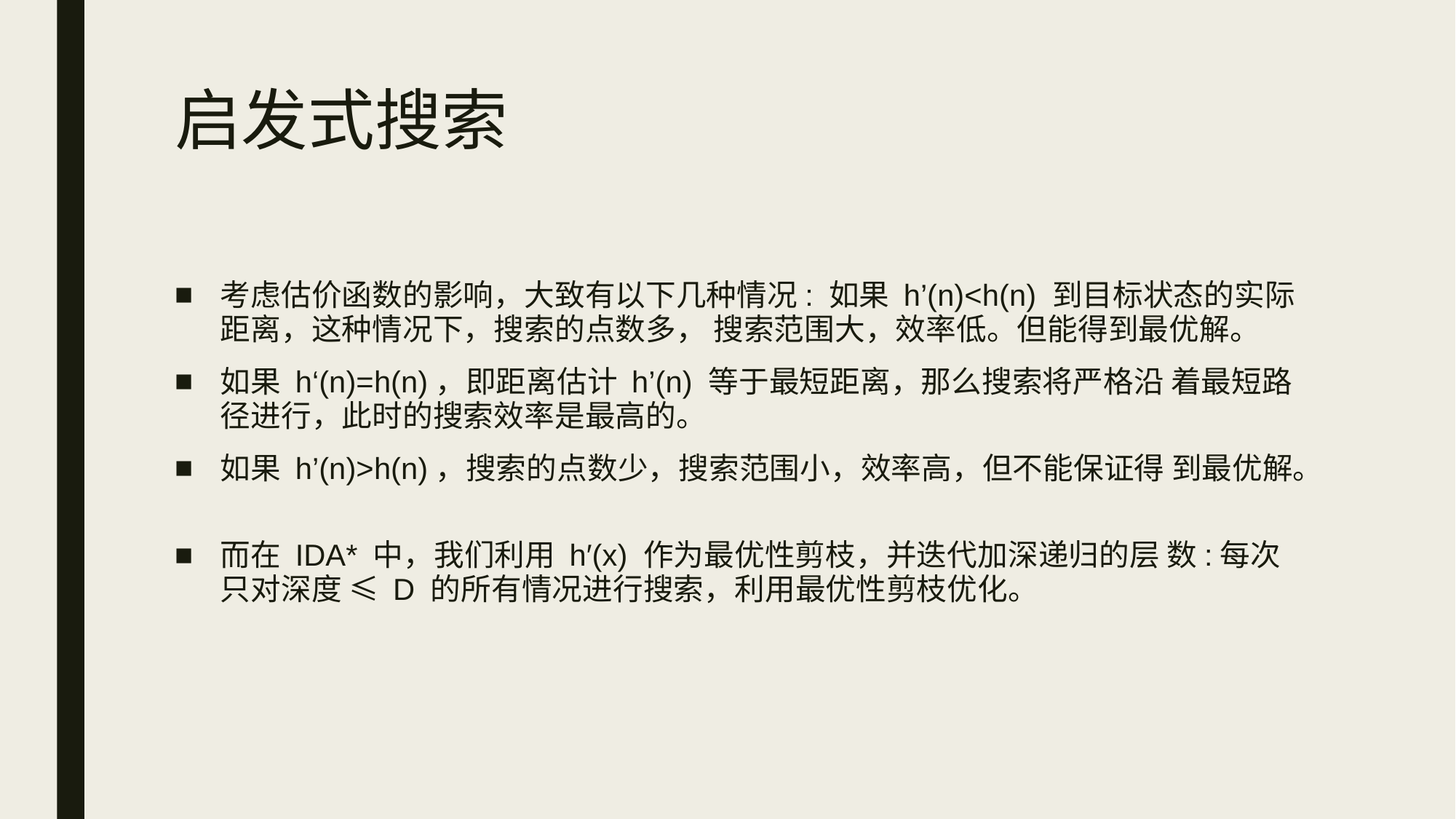

# 启发式搜索
考虑估价函数的影响，大致有以下几种情况: 如果 h’(n)<h(n) 到目标状态的实际距离，这种情况下，搜索的点数多， 搜索范围大，效率低。但能得到最优解。
如果 h‘(n)=h(n)，即距离估计 h’(n) 等于最短距离，那么搜索将严格沿 着最短路径进行，此时的搜索效率是最高的。
如果 h’(n)>h(n)，搜索的点数少，搜索范围小，效率高，但不能保证得 到最优解。
而在 IDA* 中，我们利用 h′(x) 作为最优性剪枝，并迭代加深递归的层 数:每次只对深度 ≤ D 的所有情况进行搜索，利用最优性剪枝优化。